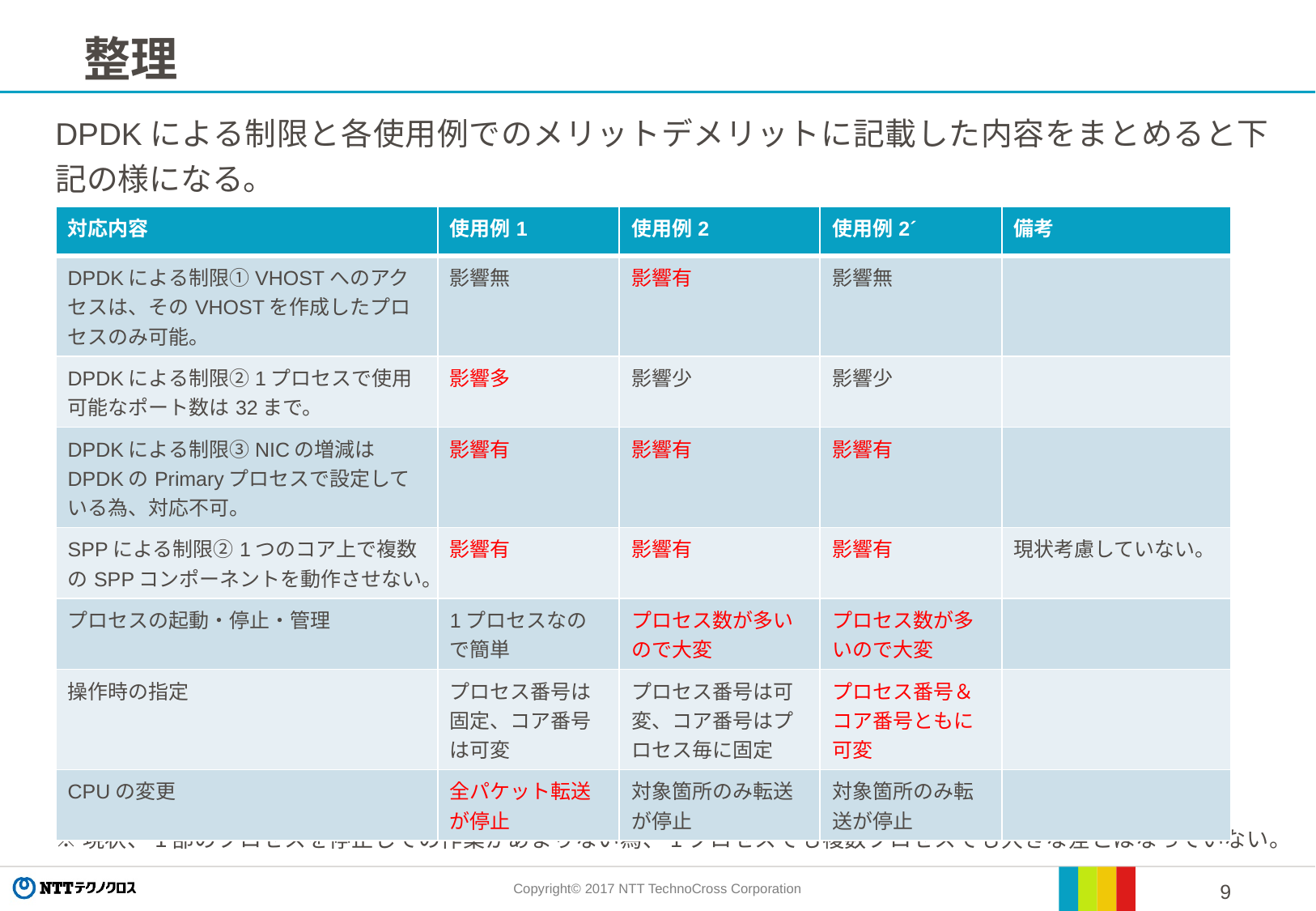

# 整理
DPDKによる制限と各使用例でのメリットデメリットに記載した内容をまとめると下記の様になる。

※赤字は制限あり、またはデメリット側で記載している内容となる。
※現状、1部のプロセスを停止しての作業があまりない為、1プロセスでも複数プロセスでも大きな差とはなっていない。
| 対応内容 | 使用例1 | 使用例2 | 使用例2´ | 備考 |
| --- | --- | --- | --- | --- |
| DPDKによる制限①VHOSTへのアクセスは、そのVHOSTを作成したプロセスのみ可能。 | 影響無 | 影響有 | 影響無 |  |
| DPDKによる制限②1プロセスで使用可能なポート数は32まで。 | 影響多 | 影響少 | 影響少 |  |
| DPDKによる制限③NICの増減はDPDKのPrimaryプロセスで設定している為、対応不可。 | 影響有 | 影響有 | 影響有 |  |
| SPPによる制限②1つのコア上で複数のSPPコンポーネントを動作させない。 | 影響有 | 影響有 | 影響有 | 現状考慮していない。 |
| プロセスの起動・停止・管理 | 1プロセスなので簡単 | プロセス数が多いので大変 | プロセス数が多いので大変 |  |
| 操作時の指定 | プロセス番号は固定、コア番号は可変 | プロセス番号は可変、コア番号はプロセス毎に固定 | プロセス番号＆コア番号ともに可変 |  |
| CPUの変更 | 全パケット転送が停止 | 対象箇所のみ転送が停止 | 対象箇所のみ転送が停止 |  |